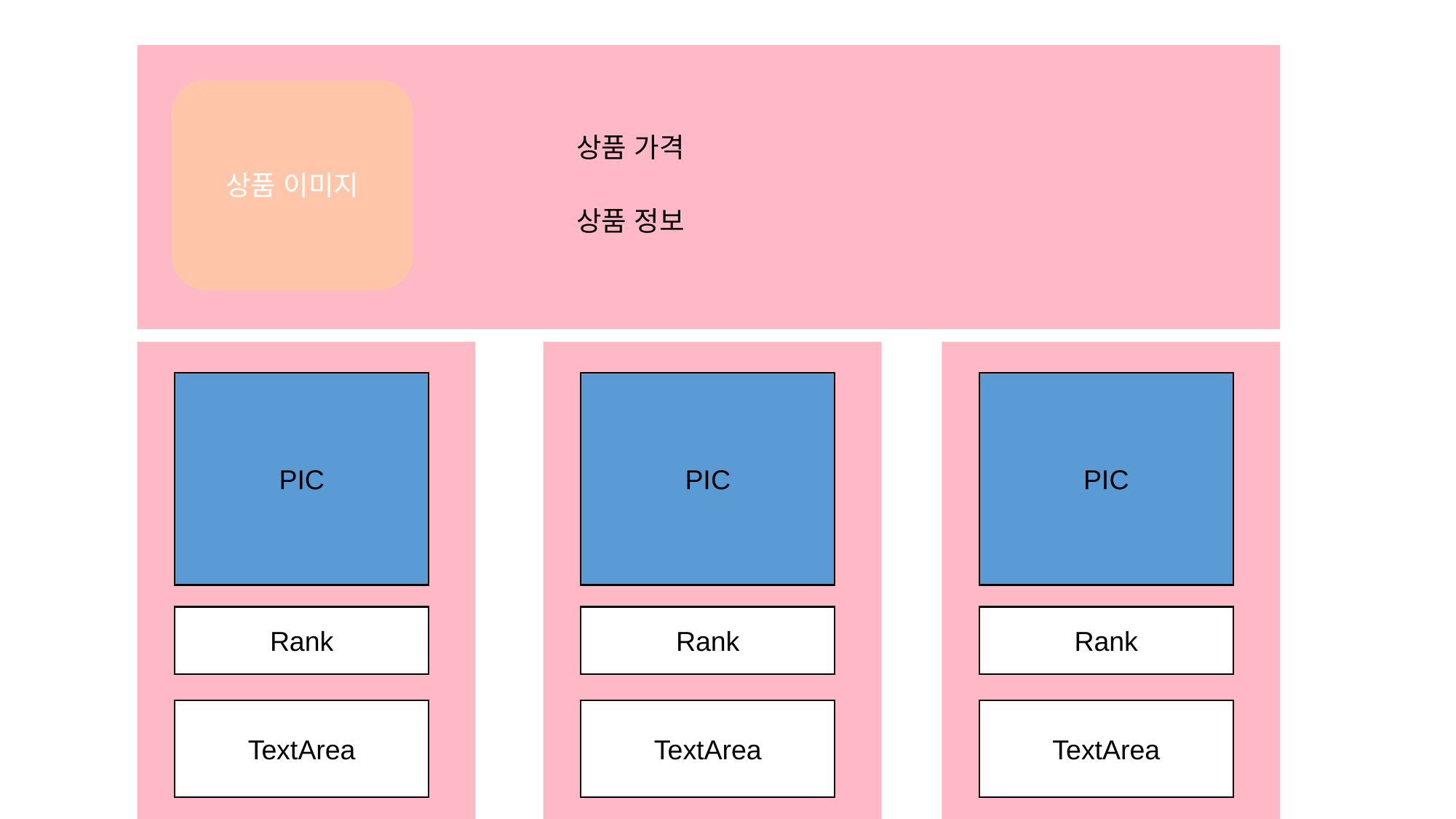

상품 이미지
상품 가격
상품 정보

PIC
PIC
PIC
Rank
Rank
Rank
TextArea
TextArea
TextArea